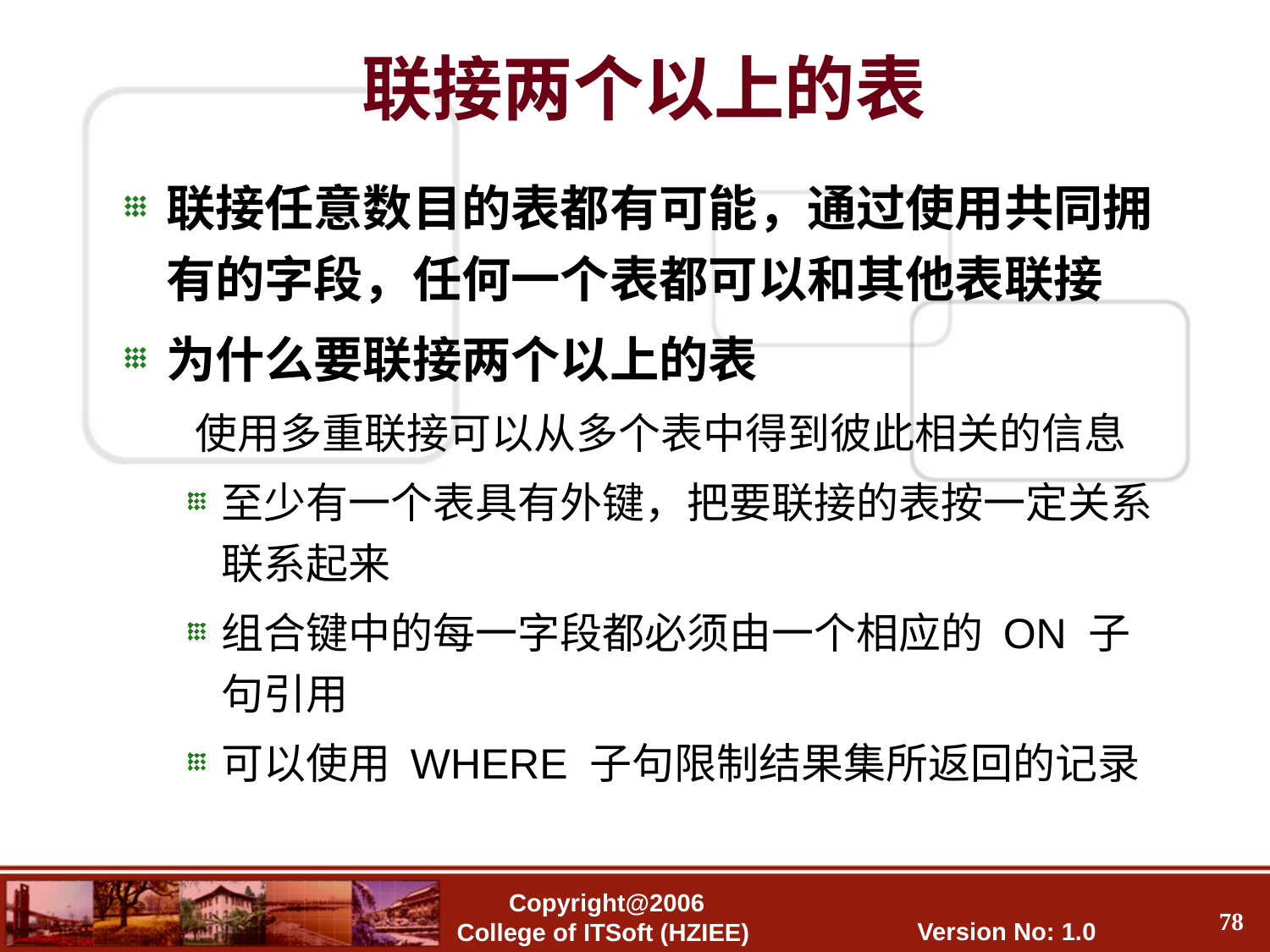

联接两个以上的表
联接任意数目的表都有可能，通过使用共同拥有的字段，任何一个表都可以和其他表联接
为什么要联接两个以上的表
	  使用多重联接可以从多个表中得到彼此相关的信息
至少有一个表具有外键，把要联接的表按一定关系联系起来
组合键中的每一字段都必须由一个相应的 ON 子句引用
可以使用 WHERE 子句限制结果集所返回的记录